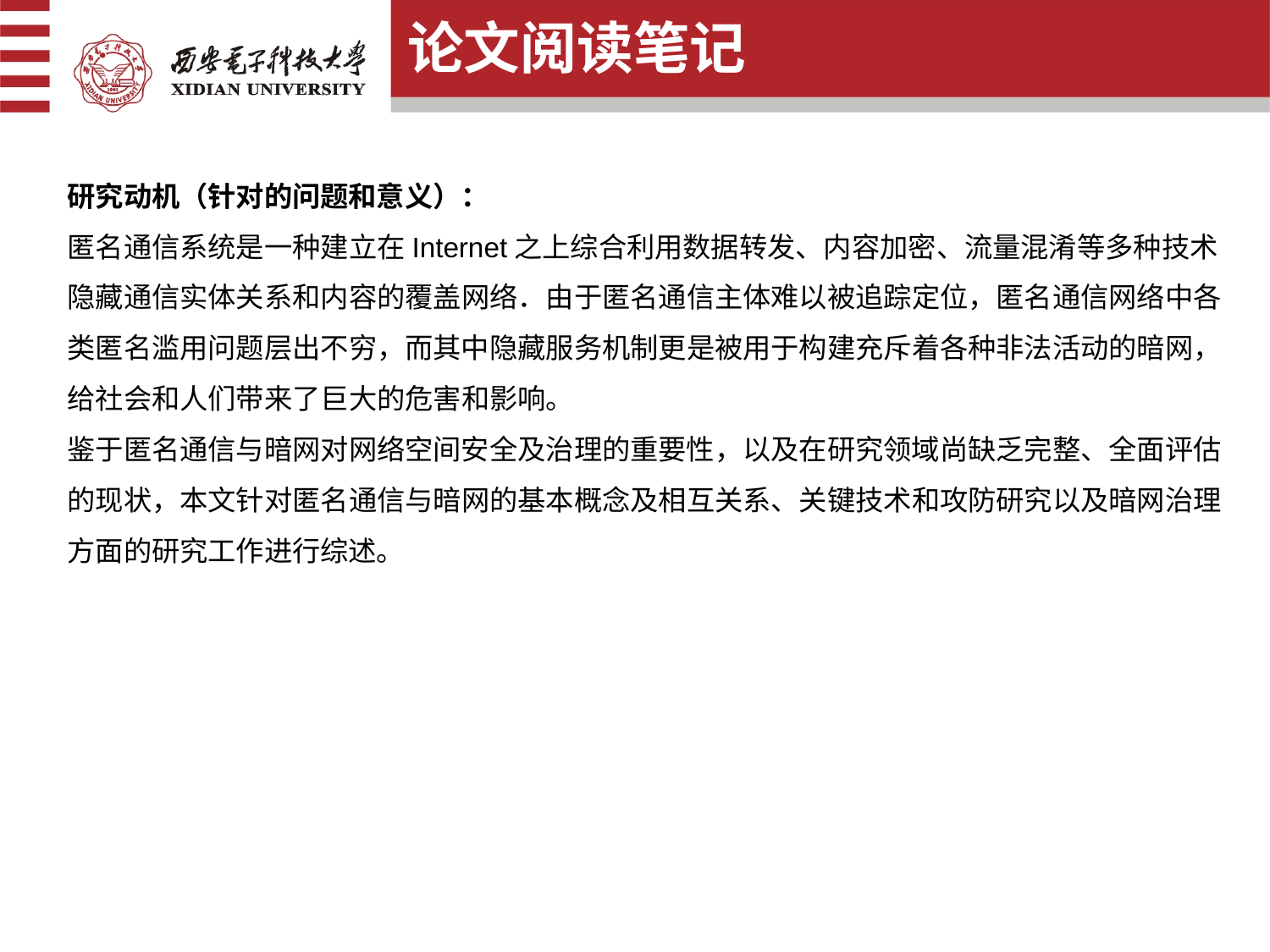

论文阅读笔记
研究动机（针对的问题和意义）：
匿名通信系统是一种建立在Internet之上综合利用数据转发、内容加密、流量混淆等多种技术 隐藏通信实体关系和内容的覆盖网络．由于匿名通信主体难以被追踪定位，匿名通信网络中各类匿名滥用问题层出不穷，而其中隐藏服务机制更是被用于构建充斥着各种非法活动的暗网，给社会和人们带来了巨大的危害和影响。
鉴于匿名通信与暗网对网络空间安全及治理的重要性，以及在研究领域尚缺乏完整、全面评估的现状，本文针对匿名通信与暗网的基本概念及相互关系、关键技术和攻防研究以及暗网治理方面的研究工作进行综述。